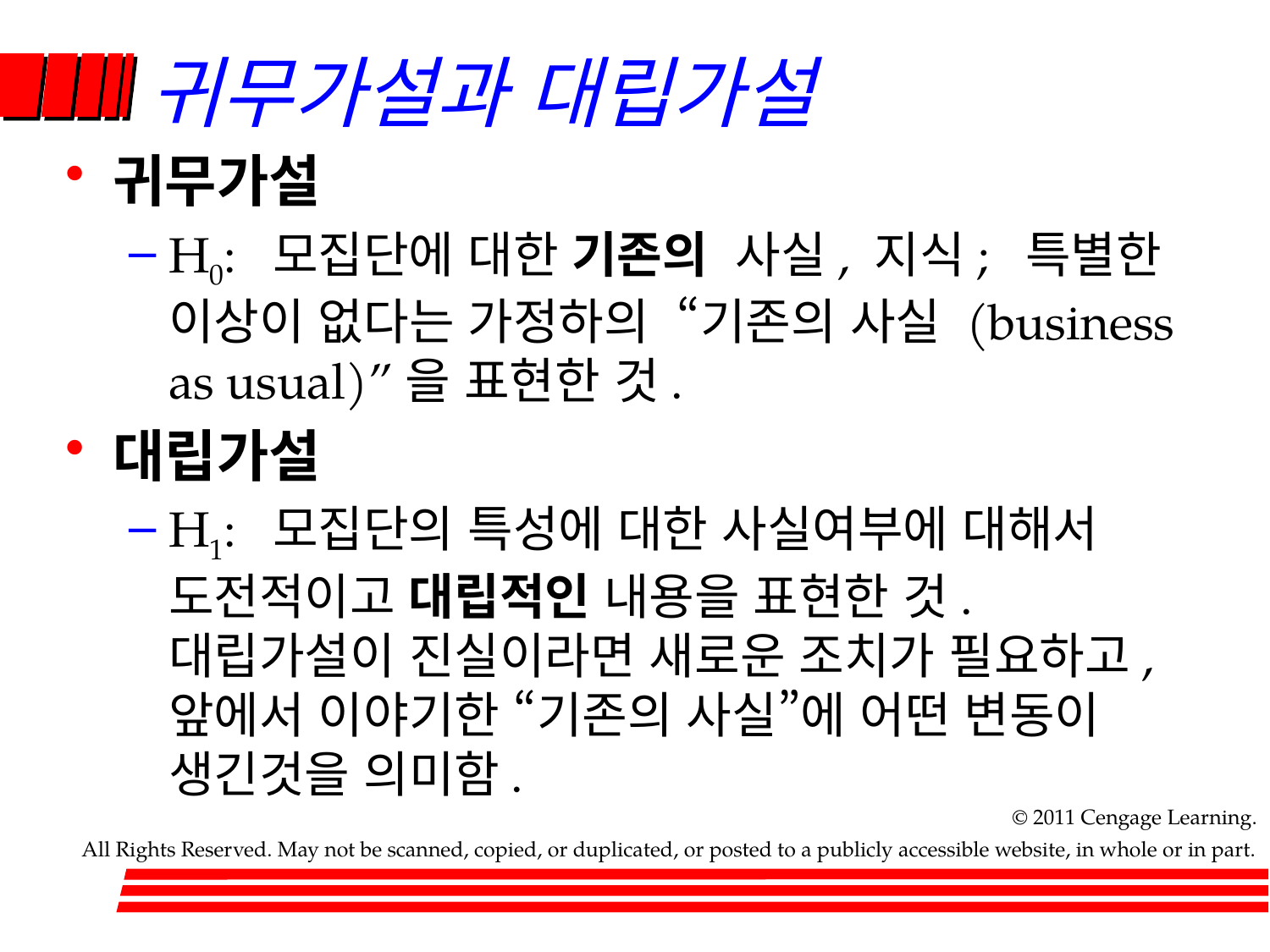

# 귀무가설과 대립가설
귀무가설
H0:  모집단에 대한 기존의  사실, 지식;  특별한 이상이 없다는 가정하의  “기존의 사실 (business as usual)”을 표현한 것.
대립가설
H1:  모집단의 특성에 대한 사실여부에 대해서 도전적이고 대립적인 내용을 표현한 것. 대립가설이 진실이라면 새로운 조치가 필요하고, 앞에서 이야기한 “기존의 사실”에 어떤 변동이 생긴것을 의미함.
		           © 2011 Cengage Learning.
All Rights Reserved. May not be scanned, copied, or duplicated, or posted to a publicly accessible website, in whole or in part.